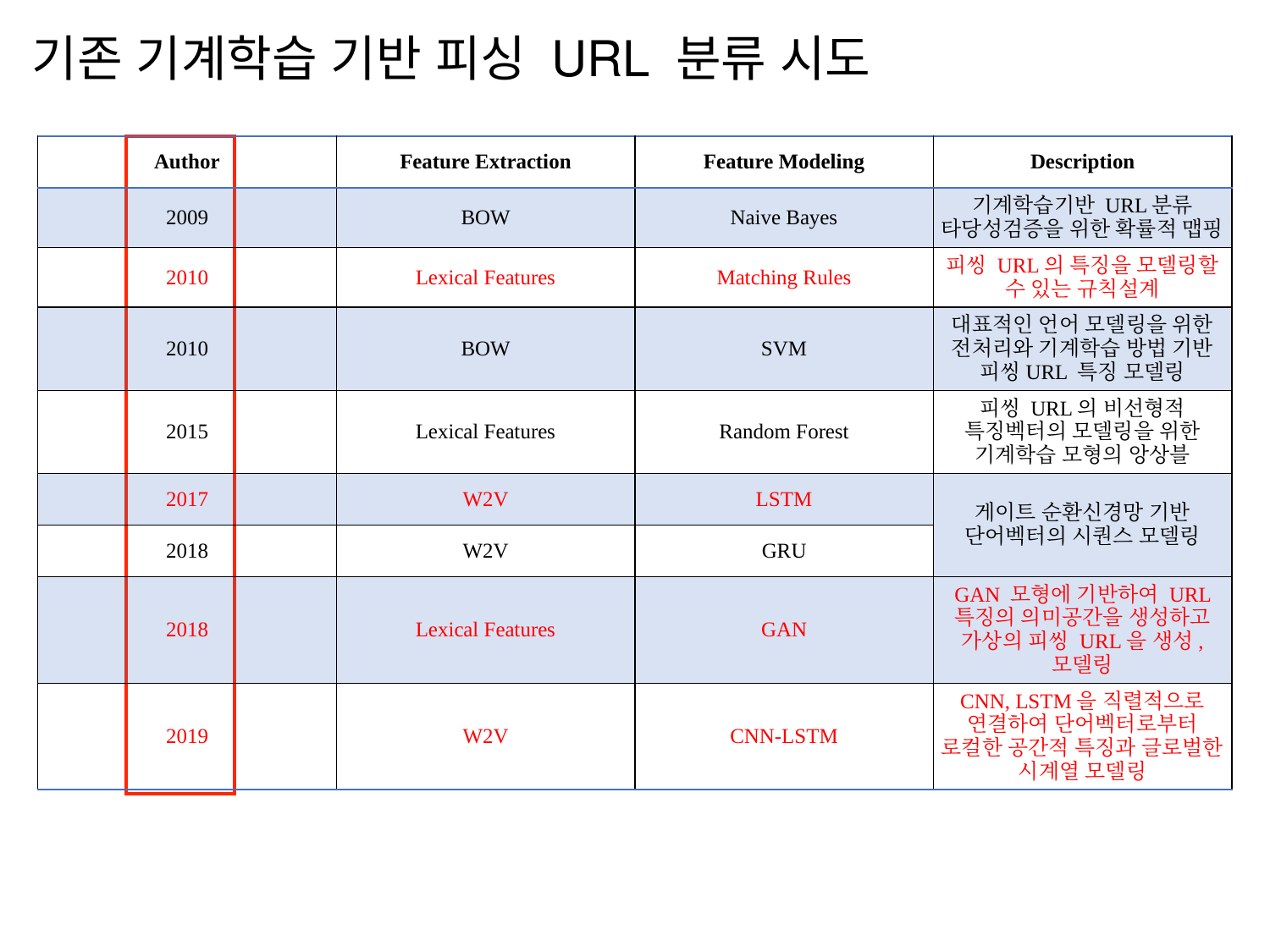

기존 기계학습 기반 피싱 URL 분류 시도

| Author | Feature Extraction | Feature Modeling | Description |
| --- | --- | --- | --- |
| 2009 | BOW | Naive Bayes | 기계학습기반 URL분류 타당성검증을 위한 확률적 맵핑 |
| 2010 | Lexical Features | Matching Rules | 피씽 URL의 특징을 모델링할 수 있는 규칙설계 |
| 2010 | BOW | SVM | 대표적인 언어 모델링을 위한 전처리와 기계학습 방법 기반 피씽URL 특징 모델링 |
| 2015 | Lexical Features | Random Forest | 피씽 URL의 비선형적 특징벡터의 모델링을 위한 기계학습 모형의 앙상블 |
| 2017 | W2V | LSTM | 게이트 순환신경망 기반 단어벡터의 시퀀스 모델링 |
| 2018 | W2V | GRU |  |
| 2018 | Lexical Features | GAN | GAN 모형에 기반하여 URL 특징의 의미공간을 생성하고 가상의 피씽 URL을 생성, 모델링 |
| 2019 | W2V | CNN-LSTM | CNN, LSTM을 직렬적으로 연결하여 단어벡터로부터 로컬한 공간적 특징과 글로벌한 시계열 모델링 |